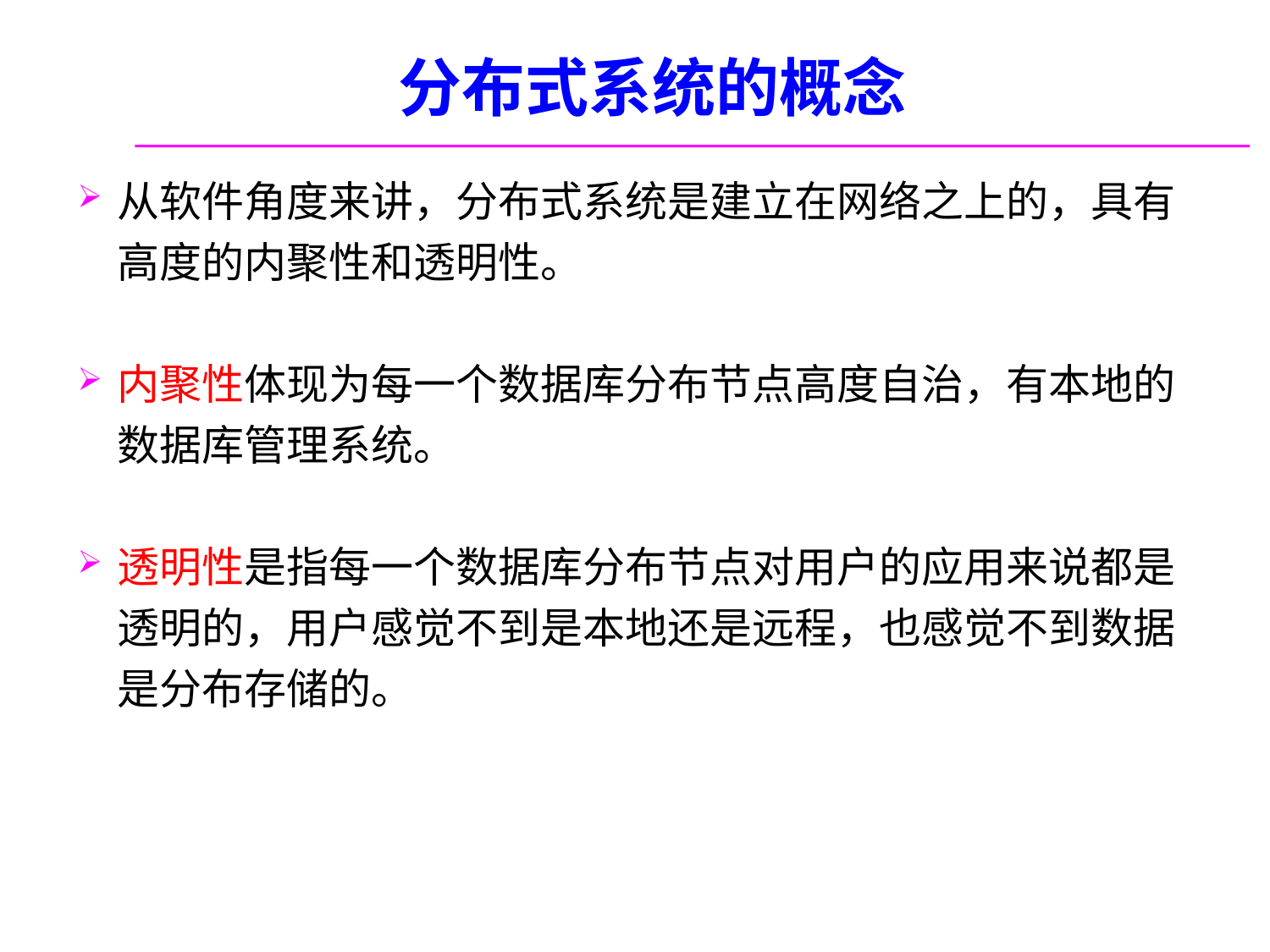

# 分布式系统的概念
从软件角度来讲，分布式系统是建立在网络之上的，具有高度的内聚性和透明性。

内聚性体现为每一个数据库分布节点高度自治，有本地的数据库管理系统。

透明性是指每一个数据库分布节点对用户的应用来说都是透明的，用户感觉不到是本地还是远程，也感觉不到数据是分布存储的。

30